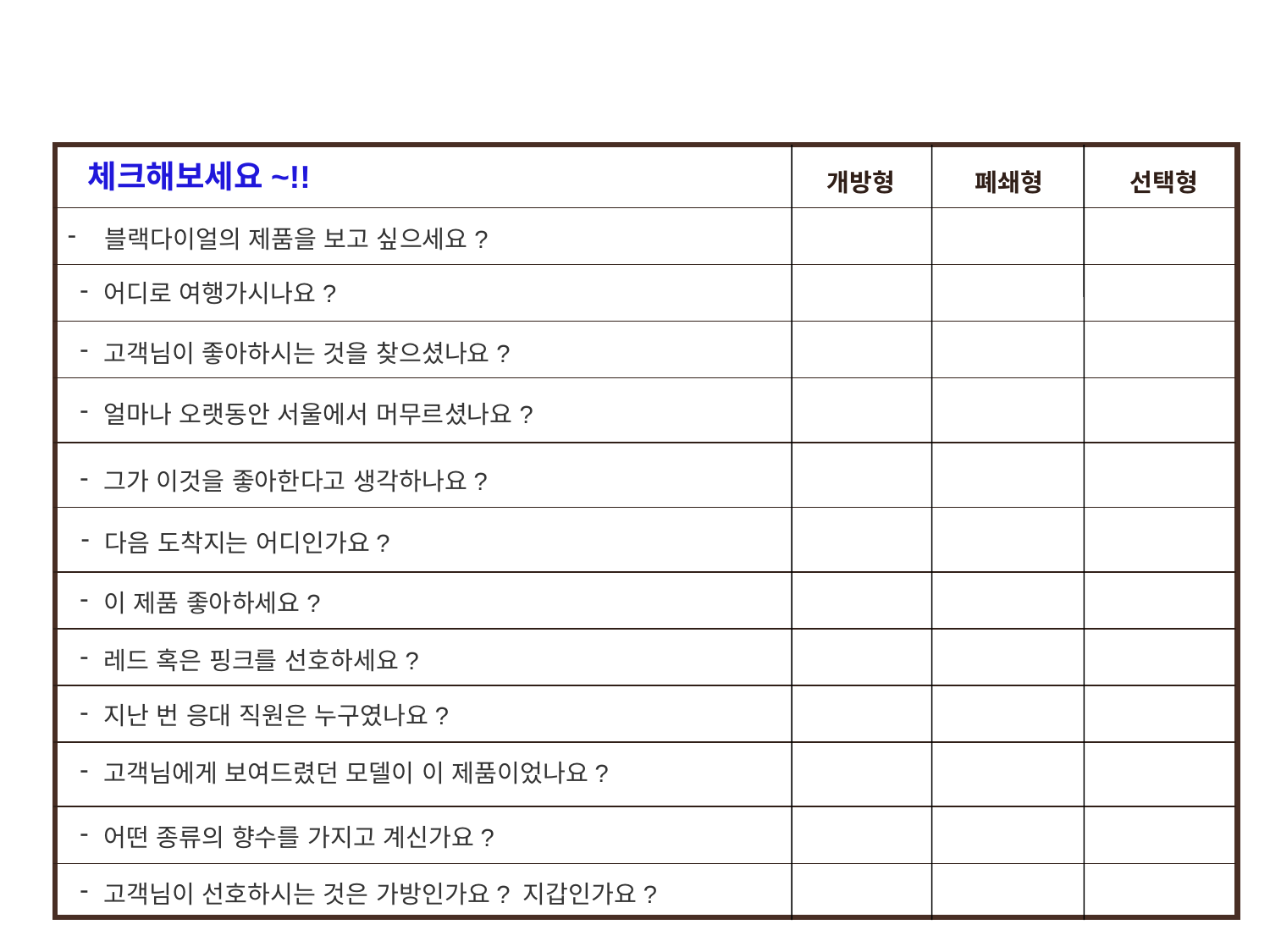

체크해보세요~!!
개방형
폐쇄형
선택형
 블랙다이얼의 제품을 보고 싶으세요?
어디로 여행가시나요?
고객님이 좋아하시는 것을 찾으셨나요?
얼마나 오랫동안 서울에서 머무르셨나요?
그가 이것을 좋아한다고 생각하나요?
다음 도착지는 어디인가요?
이 제품 좋아하세요?
레드 혹은 핑크를 선호하세요?
지난 번 응대 직원은 누구였나요?
고객님에게 보여드렸던 모델이 이 제품이었나요?
어떤 종류의 향수를 가지고 계신가요?
고객님이 선호하시는 것은 가방인가요? 지갑인가요?